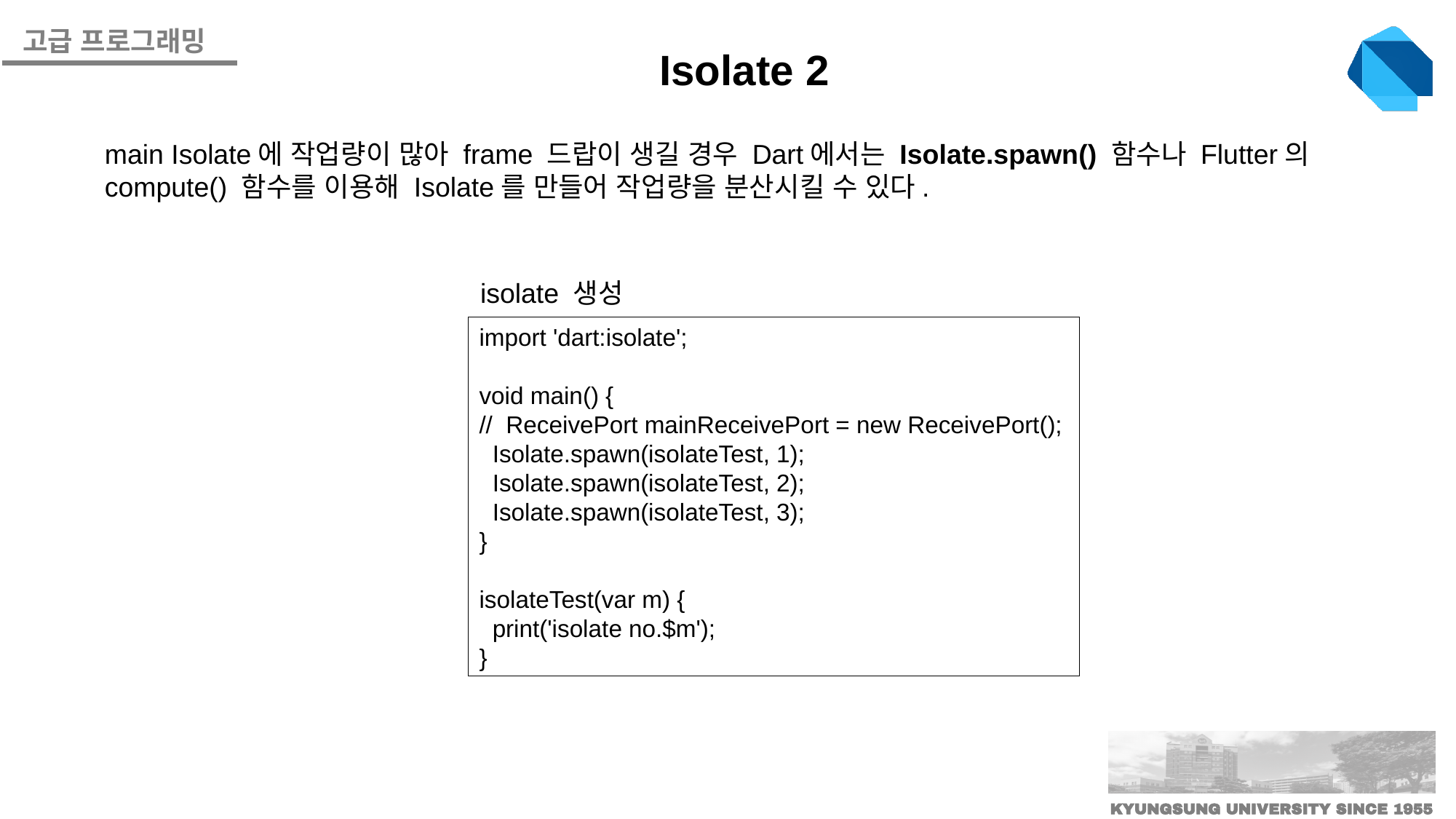

Isolate 2
main Isolate에 작업량이 많아 frame 드랍이 생길 경우 Dart에서는 Isolate.spawn() 함수나 Flutter의 compute() 함수를 이용해 Isolate를 만들어 작업량을 분산시킬 수 있다.
isolate 생성
import 'dart:isolate';

void main() {
//  ReceivePort mainReceivePort = new ReceivePort();
  Isolate.spawn(isolateTest, 1);
  Isolate.spawn(isolateTest, 2);
  Isolate.spawn(isolateTest, 3);
}

isolateTest(var m) {
  print('isolate no.$m');
}